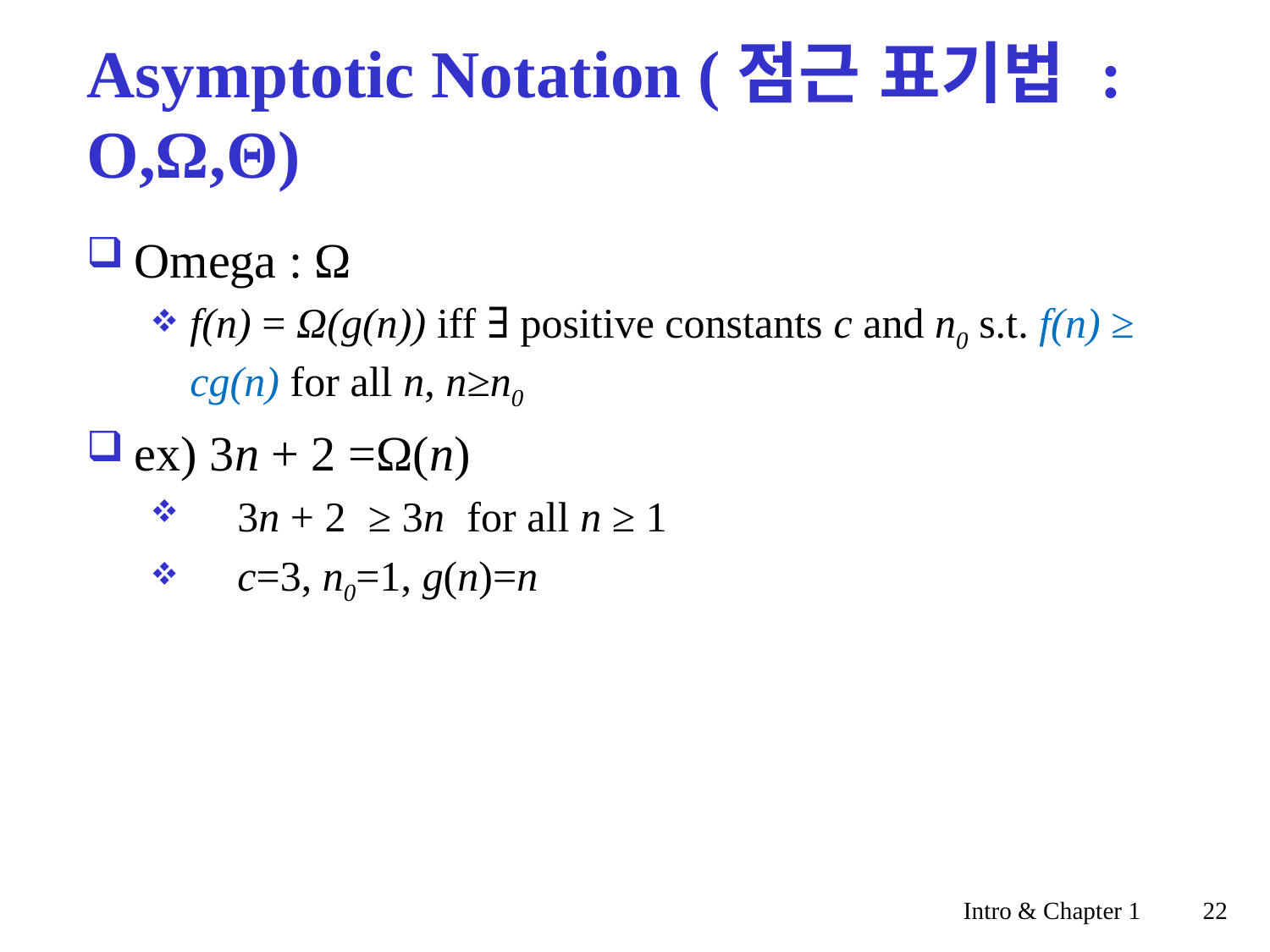

# Asymptotic Notation (점근 표기법 : Ο,Ω,Θ)
Omega : Ω
f(n) = Ω(g(n)) iff ∃ positive constants c and n0 s.t. f(n) ≥ cg(n) for all n, n≥n0
ex) 3n + 2 =Ω(n)
    3n + 2  ≥ 3n  for all n ≥ 1
    c=3, n0=1, g(n)=n
Intro & Chapter 1
22